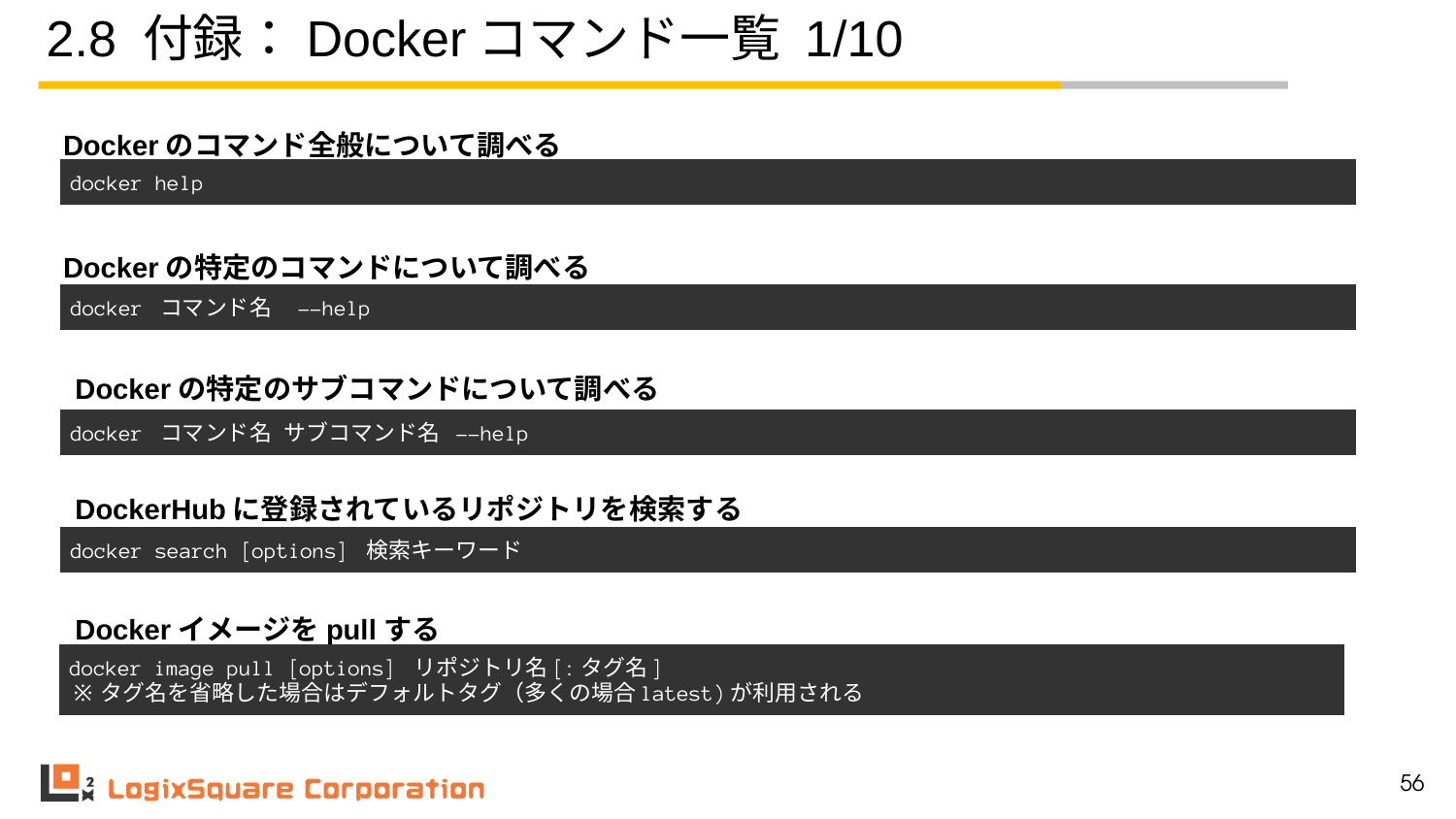

# 2.8 付録：Dockerコマンド一覧 1/10
Dockerのコマンド全般について調べる
| docker help |
| --- |
Dockerの特定のコマンドについて調べる
| docker コマンド名　--help |
| --- |
Dockerの特定のサブコマンドについて調べる
| docker コマンド名 サブコマンド名 --help |
| --- |
DockerHubに登録されているリポジトリを検索する
| docker search [options] 検索キーワード |
| --- |
Dockerイメージをpullする
| docker image pull [options] リポジトリ名[:タグ名] ※タグ名を省略した場合はデフォルトタグ（多くの場合latest)が利用される |
| --- |
56